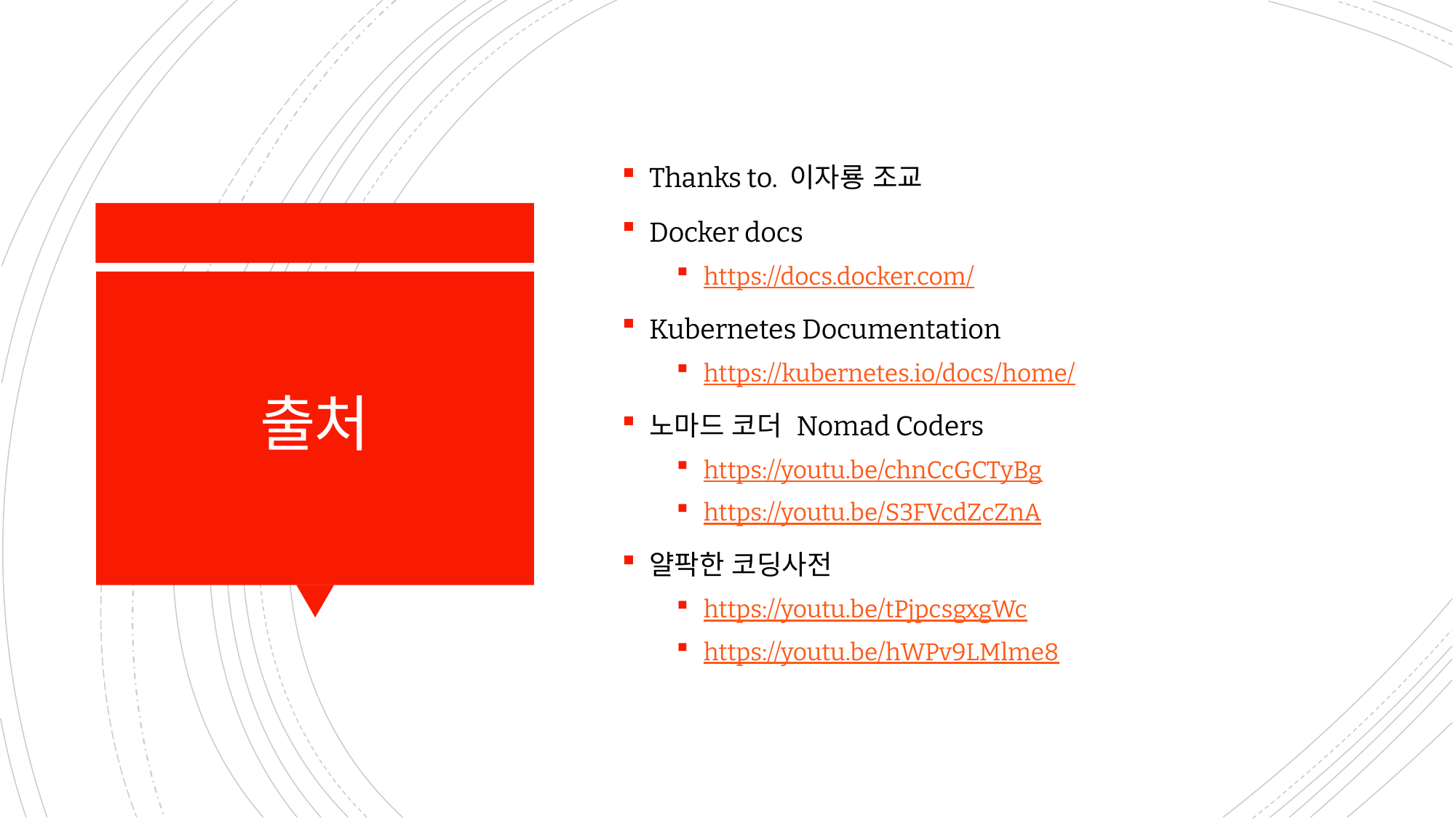

Thanks to. 이자룡 조교
Docker docs
https://docs.docker.com/
Kubernetes Documentation
https://kubernetes.io/docs/home/
노마드 코더 Nomad Coders
https://youtu.be/chnCcGCTyBg
https://youtu.be/S3FVcdZcZnA
얄팍한 코딩사전
https://youtu.be/tPjpcsgxgWc
https://youtu.be/hWPv9LMlme8
# 출처